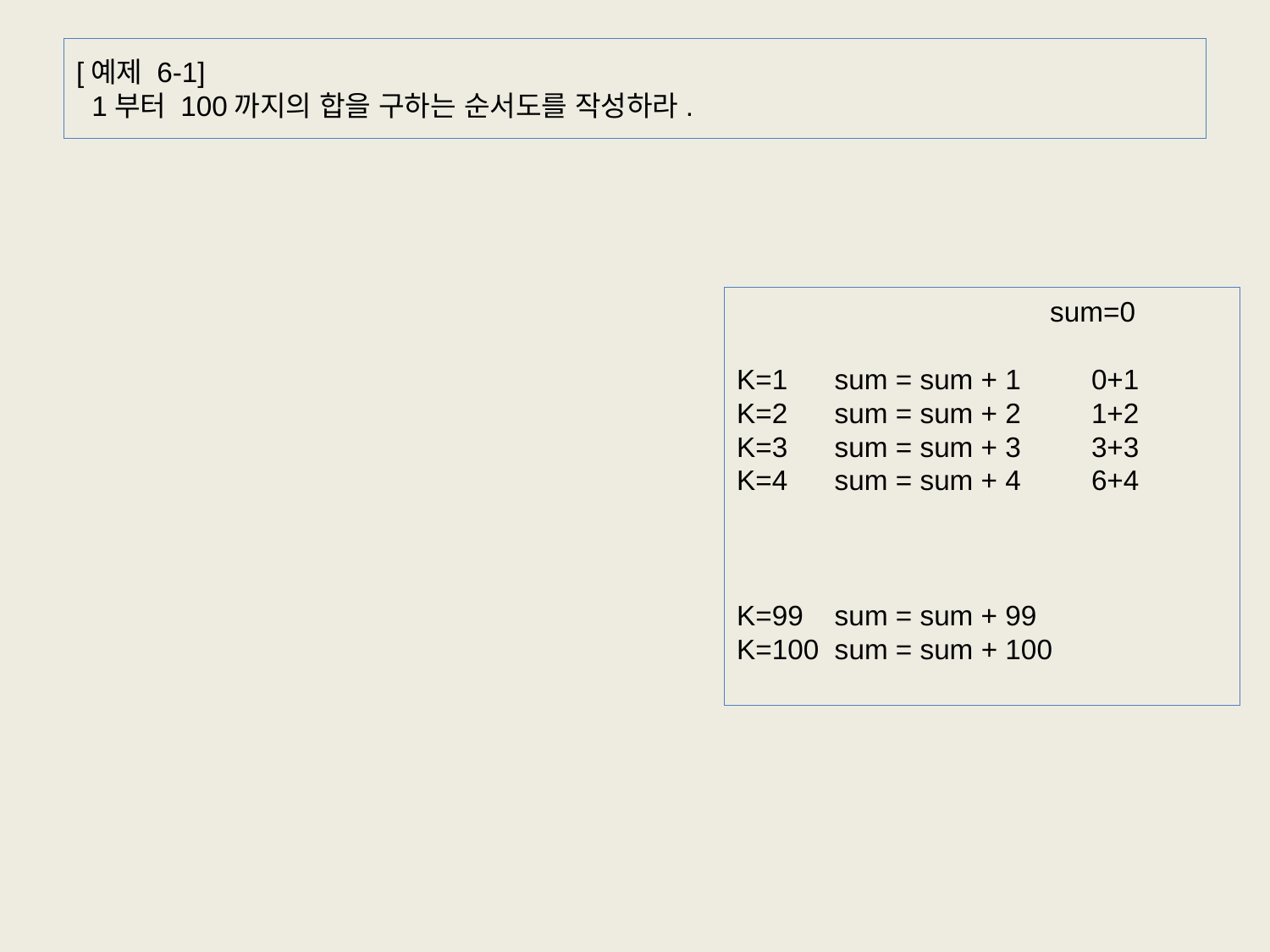

# [예제 6-1]   1부터 100까지의 합을 구하는 순서도를 작성하라.
                                        sum=0

K=1      sum = sum + 1         0+1
K=2      sum = sum + 2         1+2
K=3      sum = sum + 3         3+3
K=4      sum = sum + 4         6+4

K=99    sum = sum + 99
K=100  sum = sum + 100